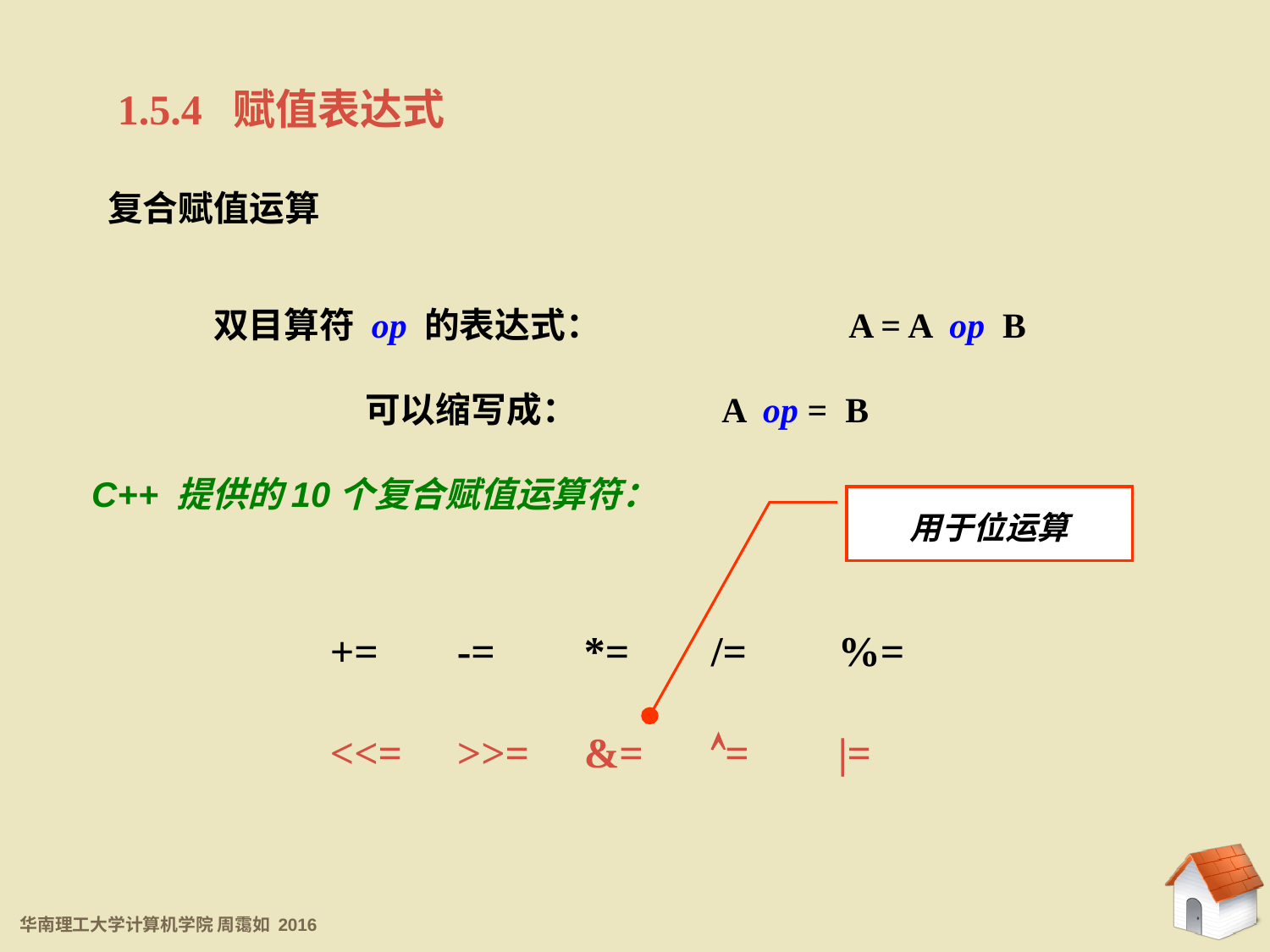

1.5.4  赋值表达式
复合赋值运算
双目算符 op 的表达式：		A = A  op  B
	  可以缩写成：		A  op =  B
C++ 提供的10个复合赋值运算符：
用于位运算
+= 	-=	*=	/=	%=
<<=	>>=	&=	∧=	|=